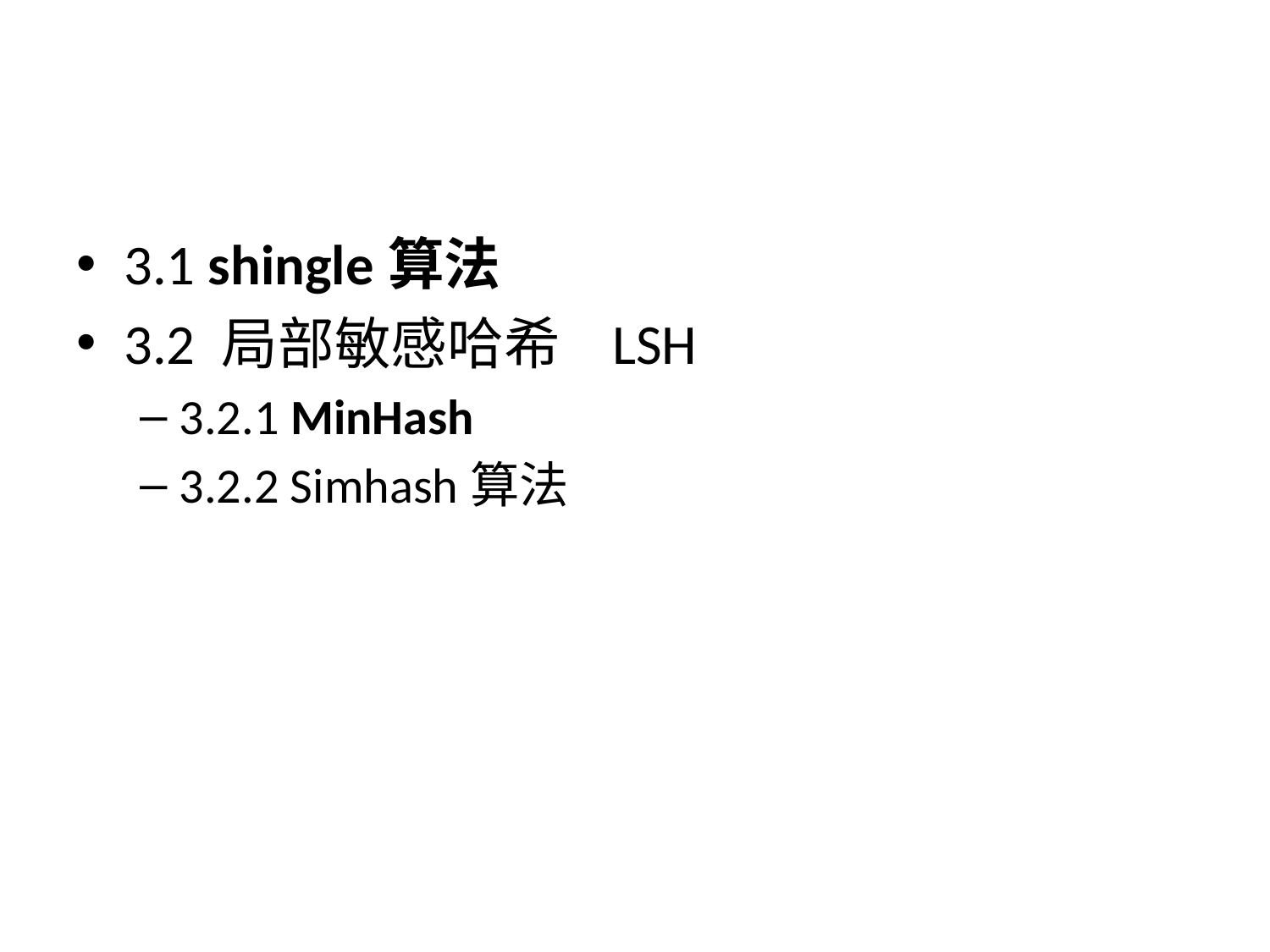

#
3.1 shingle算法
3.2 局部敏感哈希   LSH
3.2.1 MinHash
3.2.2 Simhash算法